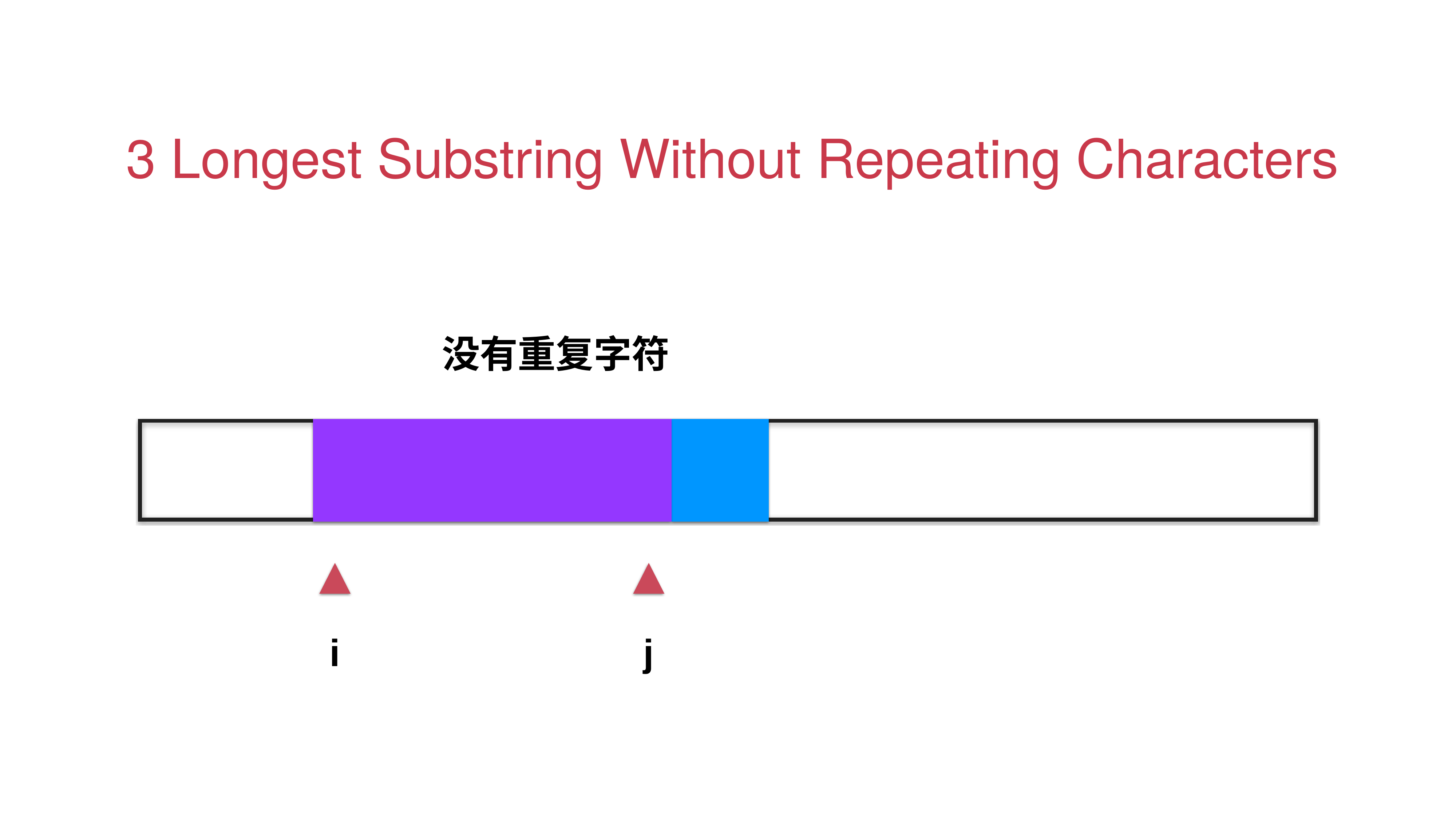

# 3 Longest Substring Without Repeating Characters
没有重复字符

i

j